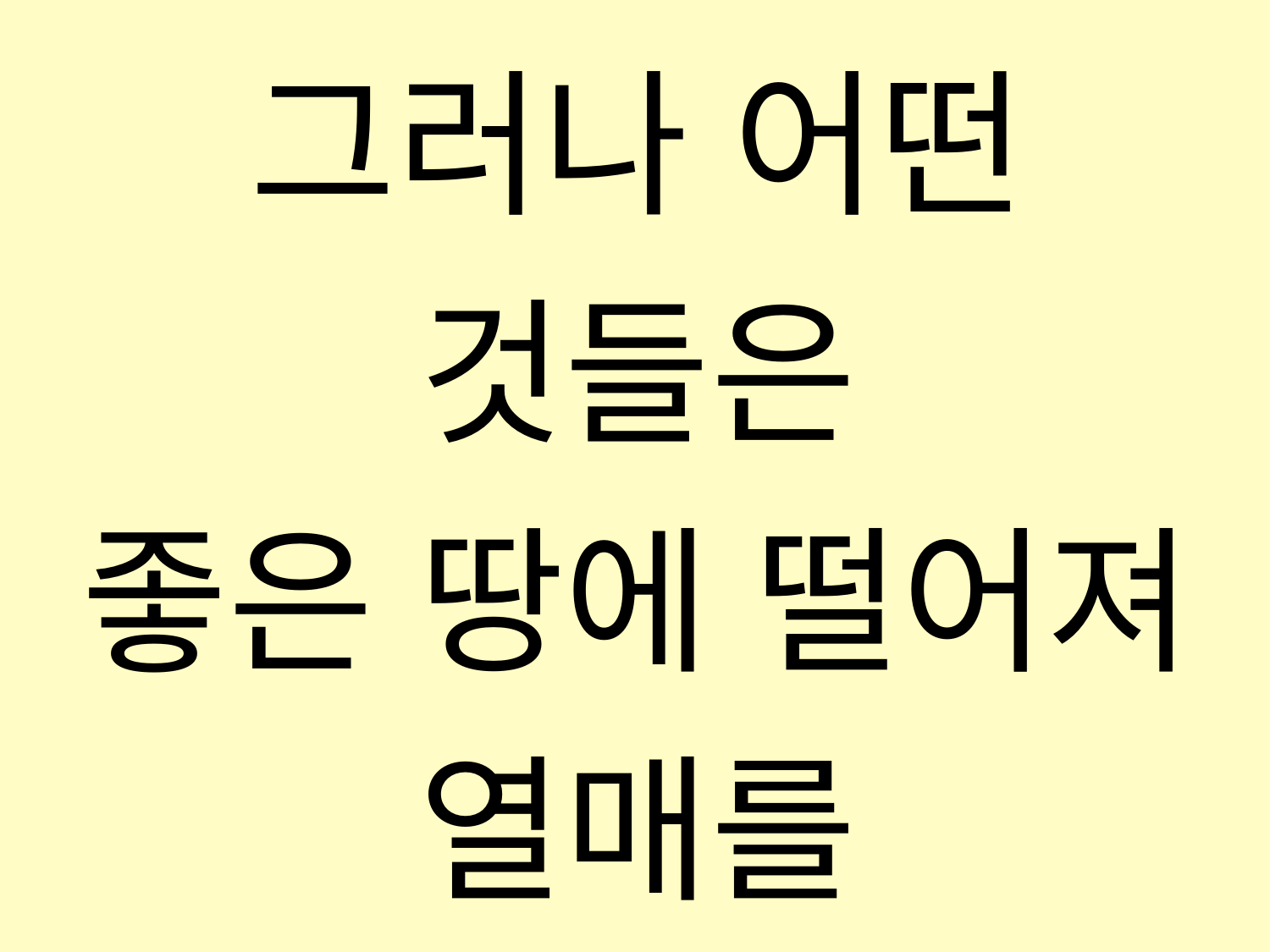

그러나 어떤 것들은
좋은 땅에 떨어져 열매를
맺었는데, 어떤 것은
백 배, 어떤 것은